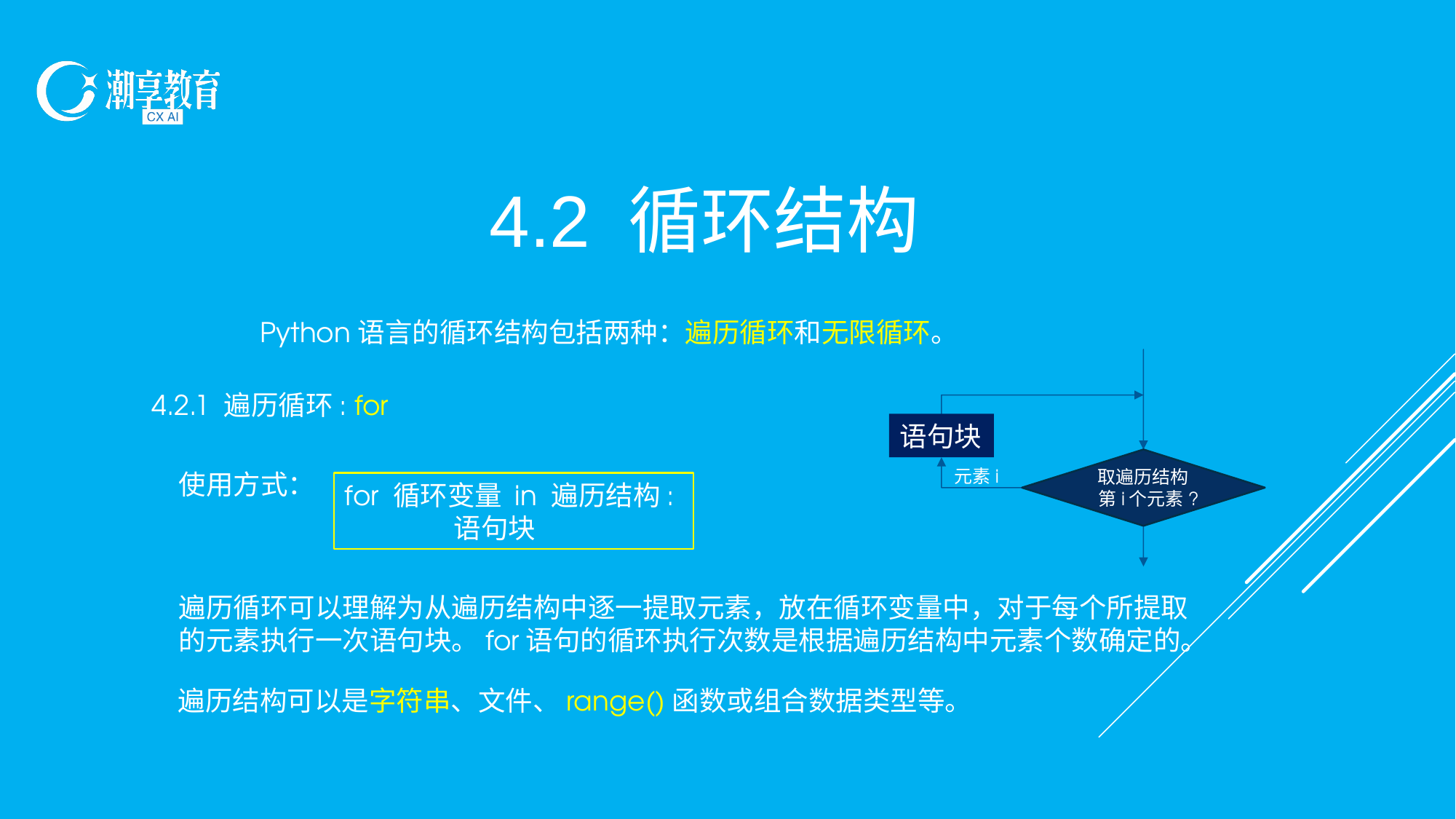

4.2 循环结构
Python语言的循环结构包括两种：遍历循环和无限循环。
4.2.1 遍历循环: for
语句块
取遍历结构第i个元素?
元素i
使用方式：
for 循环变量 in 遍历结构:
	语句块
遍历循环可以理解为从遍历结构中逐一提取元素，放在循环变量中，对于每个所提取的元素执行一次语句块。for语句的循环执行次数是根据遍历结构中元素个数确定的。
遍历结构可以是字符串、文件、range()函数或组合数据类型等。